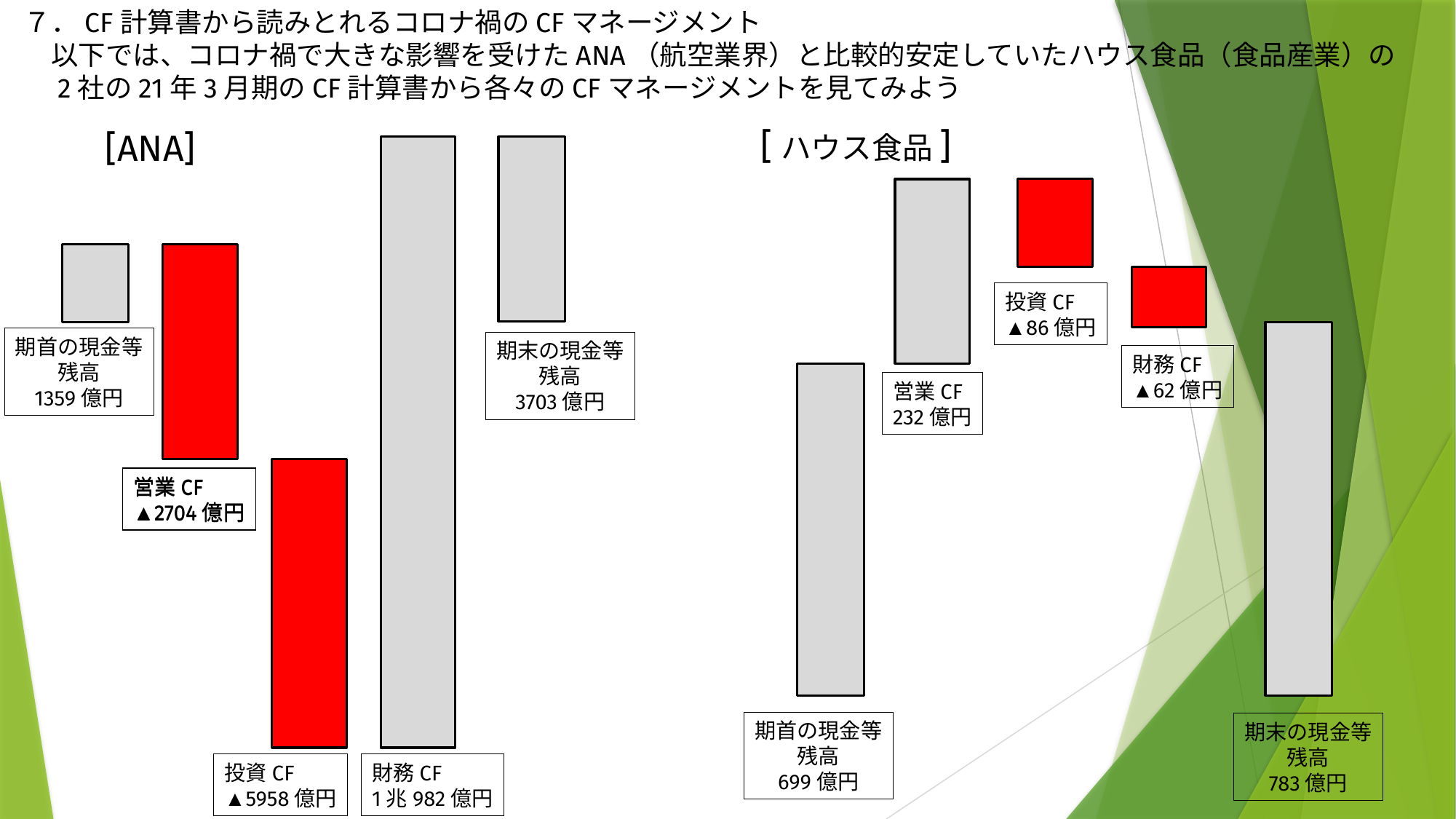

７．CF計算書から読みとれるコロナ禍のCFマネージメント
　以下では、コロナ禍で大きな影響を受けたANA（航空業界）と比較的安定していたハウス食品（食品産業）の
　2社の21年3月期のCF計算書から各々のCFマネージメントを見てみよう
[ハウス食品]
[ANA]

投資CF
▲86億円
期首の現金等
残高
1359億円
期末の現金等
残高
3703億円
財務CF
▲62億円
営業CF
232億円

営業CF
▲2704億円
営業CF
▲2704億円
期首の現金等
残高
699億円
期末の現金等
残高
783億円
投資CF
▲5958億円
財務CF
1兆982億円